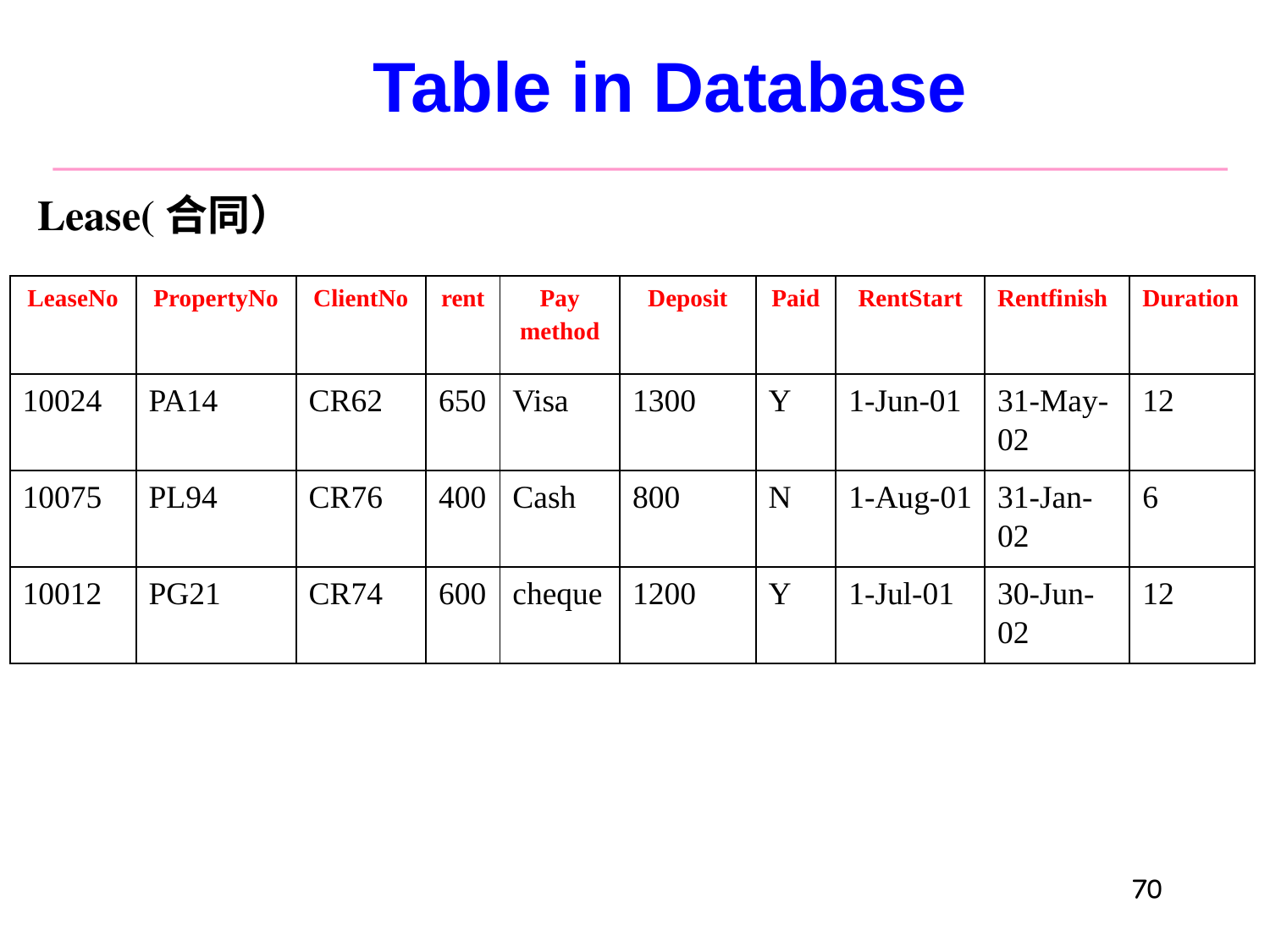

Table in Database
# Lease(合同）
| LeaseNo | PropertyNo | ClientNo | rent | Pay method | Deposit | Paid | RentStart | Rentfinish | Duration |
| --- | --- | --- | --- | --- | --- | --- | --- | --- | --- |
| 10024 | PA14 | CR62 | 650 | Visa | 1300 | Y | 1-Jun-01 | 31-May-02 | 12 |
| 10075 | PL94 | CR76 | 400 | Cash | 800 | N | 1-Aug-01 | 31-Jan-02 | 6 |
| 10012 | PG21 | CR74 | 600 | cheque | 1200 | Y | 1-Jul-01 | 30-Jun-02 | 12 |
70